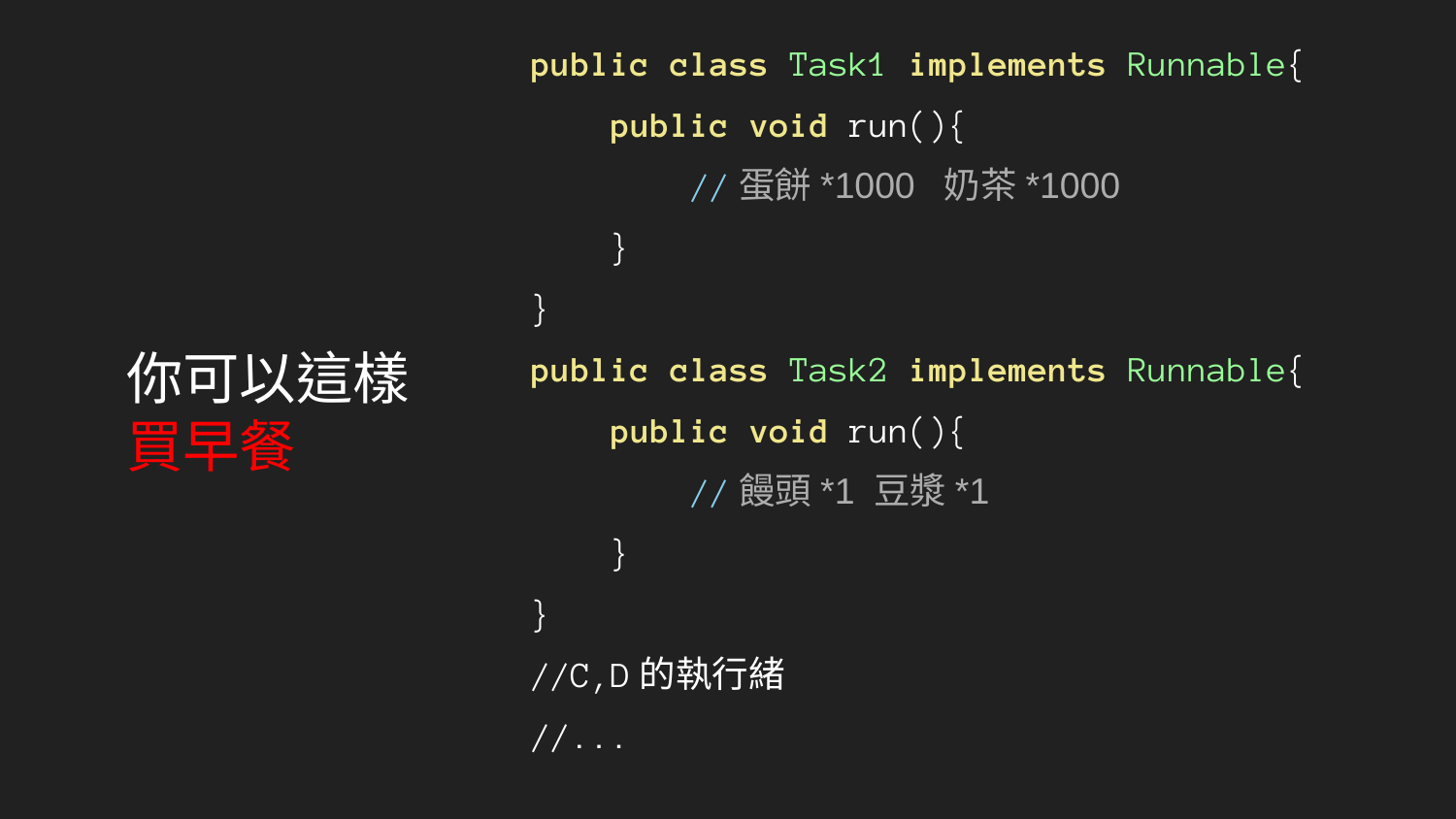

public class Task1 implements Runnable{
    public void run(){
        //蛋餅*1000  奶茶*1000
    }
}
public class Task2 implements Runnable{
    public void run(){
        //饅頭*1 豆漿*1
    }
}
//C,D的執行緒
//...

你可以這樣買早餐